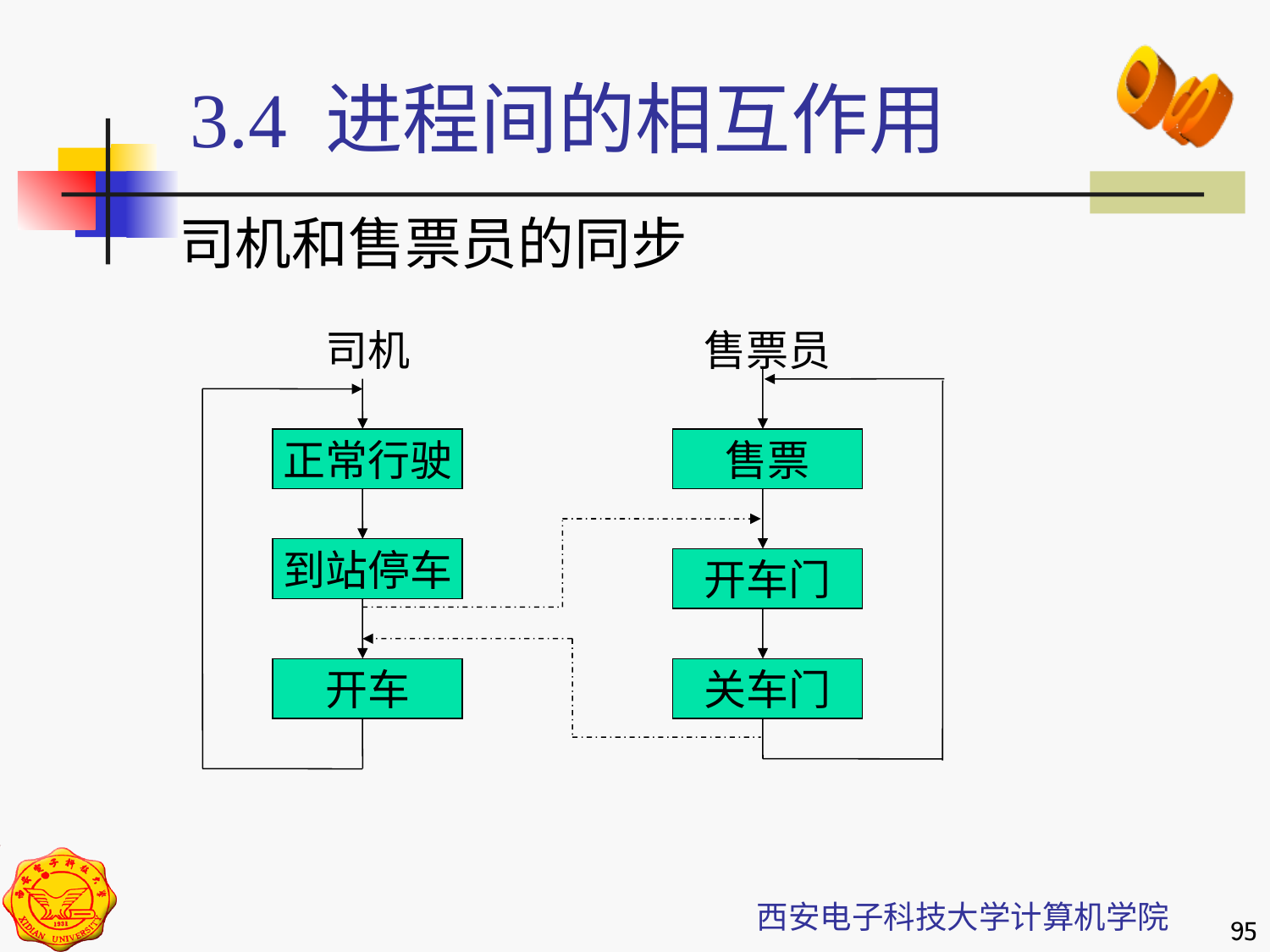

3.4 进程间的相互作用
司机和售票员的同步
司机
售票员

正常行驶
售票

到站停车
开车门

开车
关车门

95